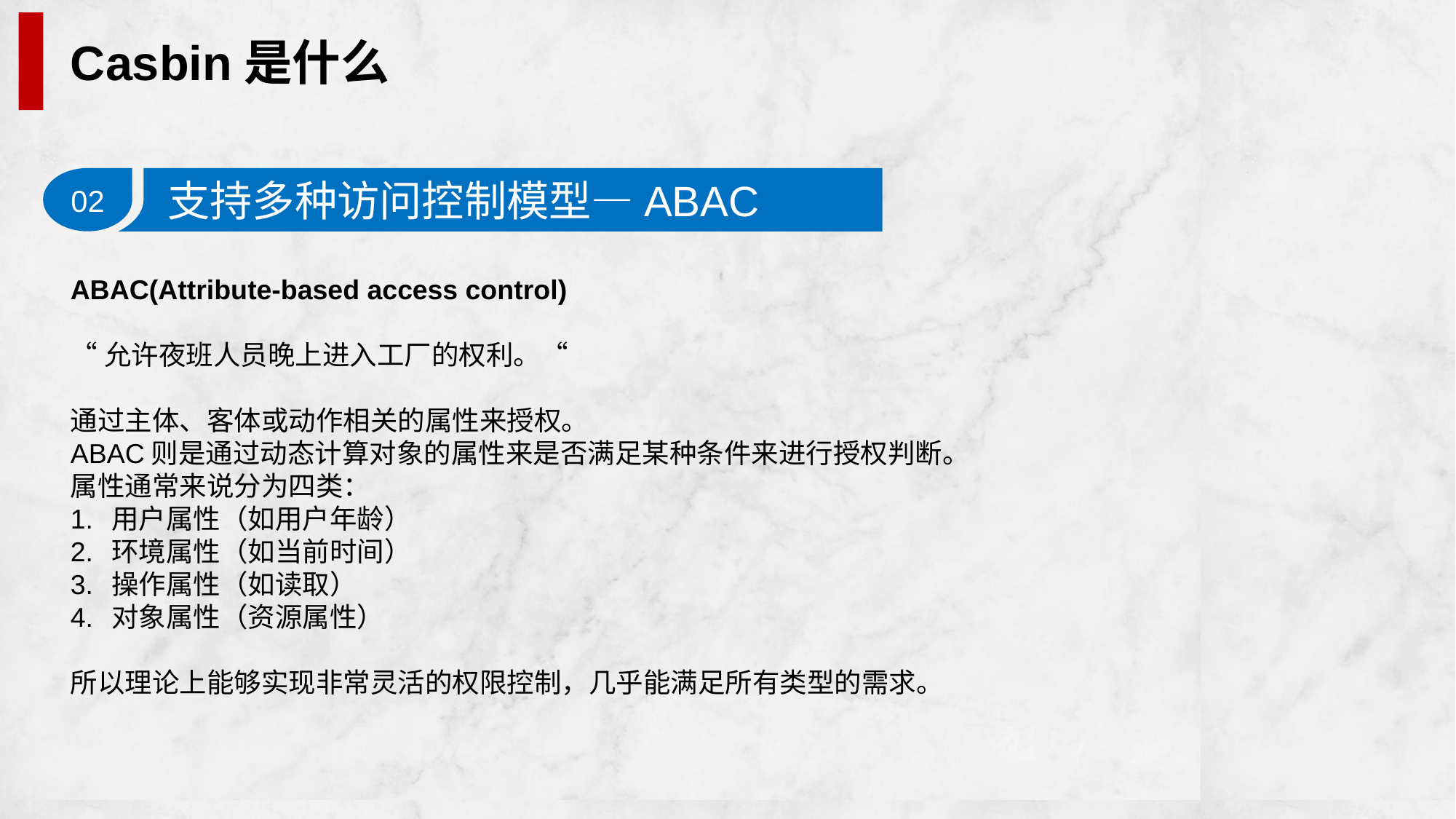

Casbin是什么
02
   支持多种访问控制模型—ABAC
ABAC(Attribute-based access control)

“允许夜班人员晚上进入工厂的权利。“

通过主体、客体或动作相关的属性来授权。
ABAC则是通过动态计算对象的属性来是否满足某种条件来进行授权判断。
属性通常来说分为四类：
用户属性（如用户年龄）
环境属性（如当前时间）
操作属性（如读取）
对象属性（资源属性）

所以理论上能够实现非常灵活的权限控制，几乎能满足所有类型的需求。